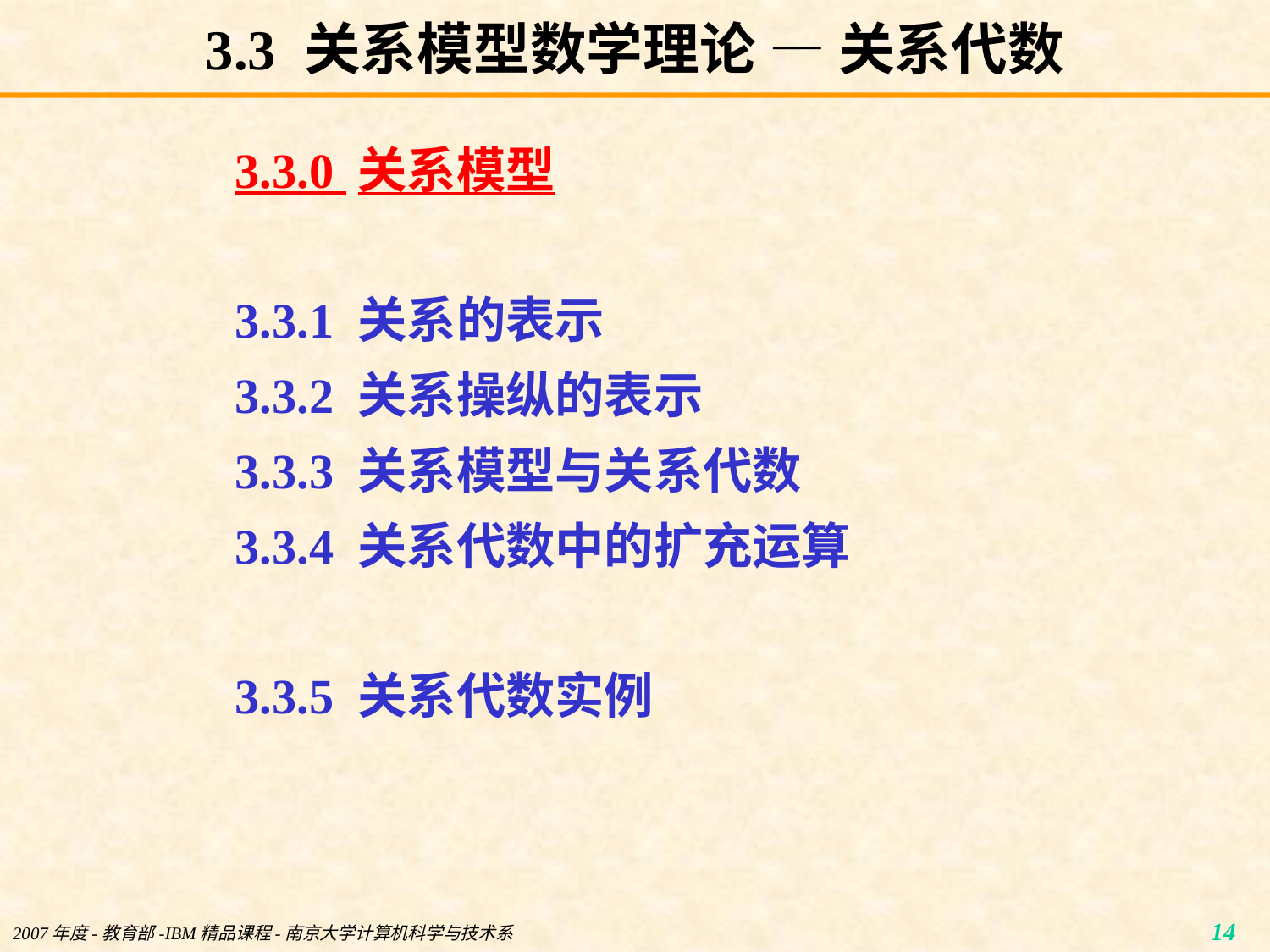

# 3.3 关系模型数学理论 — 关系代数
3.3.0 关系模型

3.3.1 关系的表示
3.3.2 关系操纵的表示
3.3.3 关系模型与关系代数
3.3.4 关系代数中的扩充运算

3.3.5 关系代数实例
14
2007年度-教育部-IBM精品课程-南京大学计算机科学与技术系